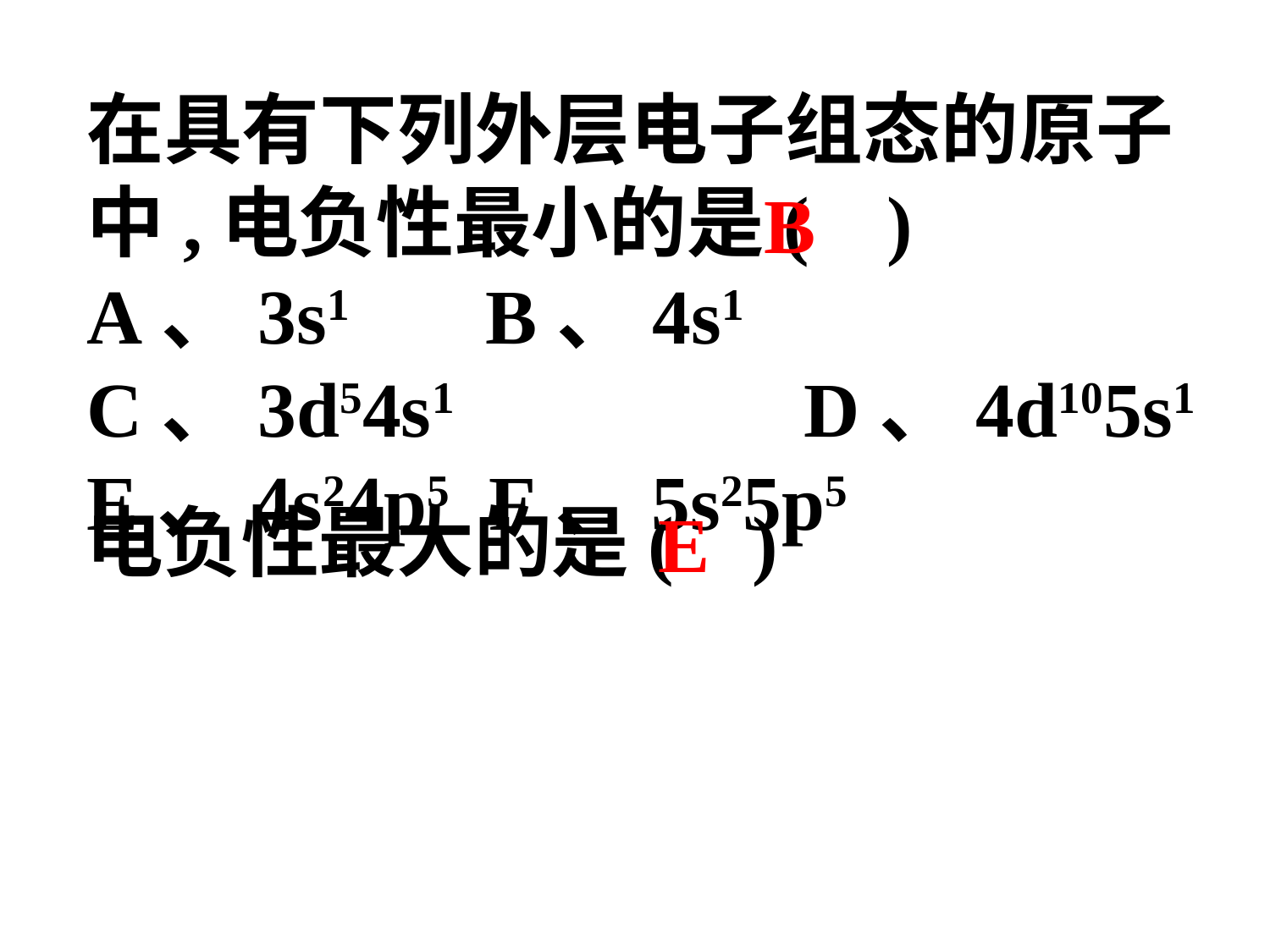

在具有下列外层电子组态的原子中,电负性最小的是(    )
A、3s1       B、4s1        C、3d54s1                  D、4d105s1 E、4s24p5  F、5s25p5
B
电负性最大的是(    )
E